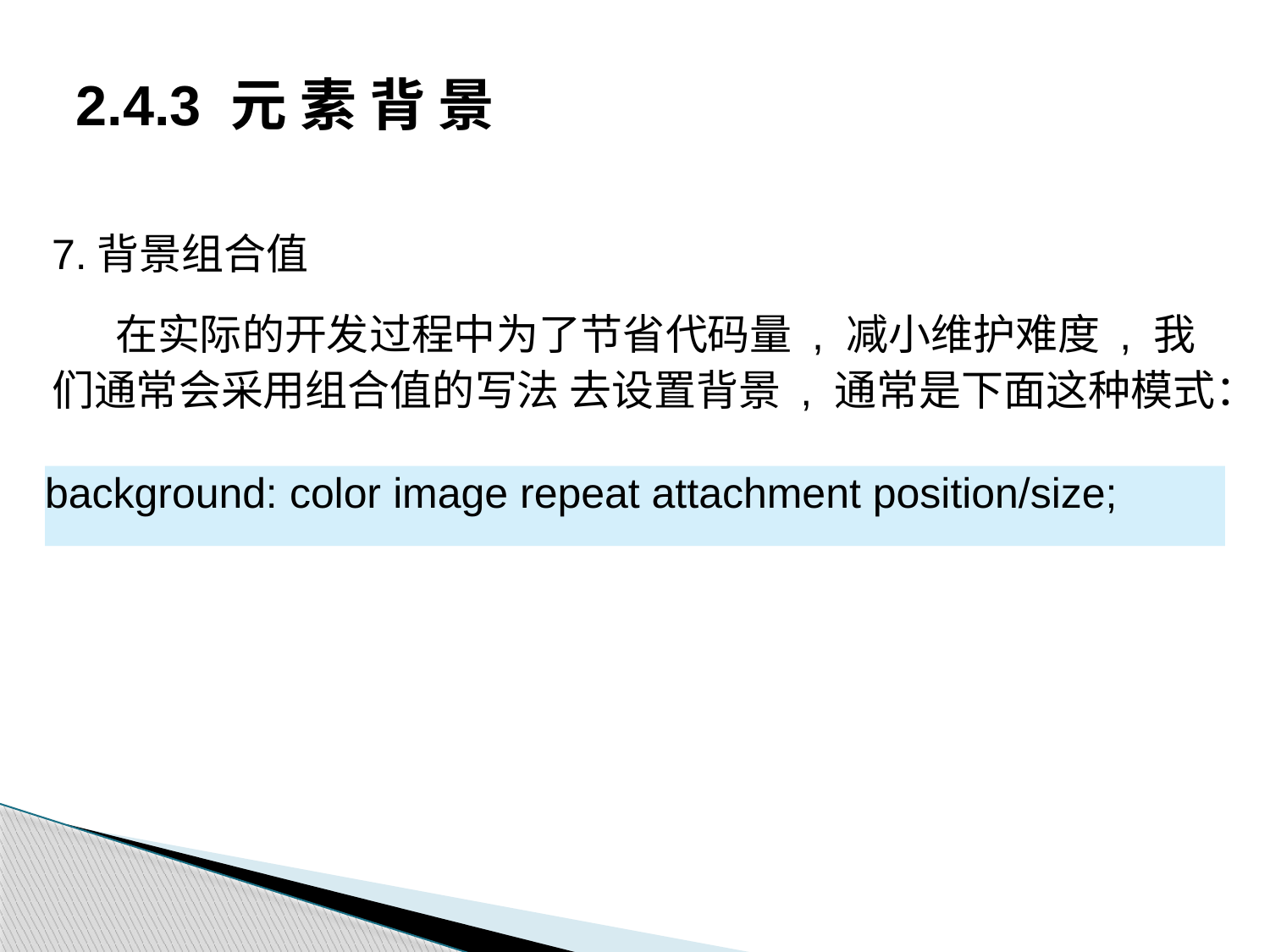

# 2.4.3 元 素 背 景
7.背景组合值
在实际的开发过程中为了节省代码量 , 减小维护难度 , 我们通常会采用组合值的写法 去设置背景 , 通常是下面这种模式：

background: color image repeat attachment position/size;